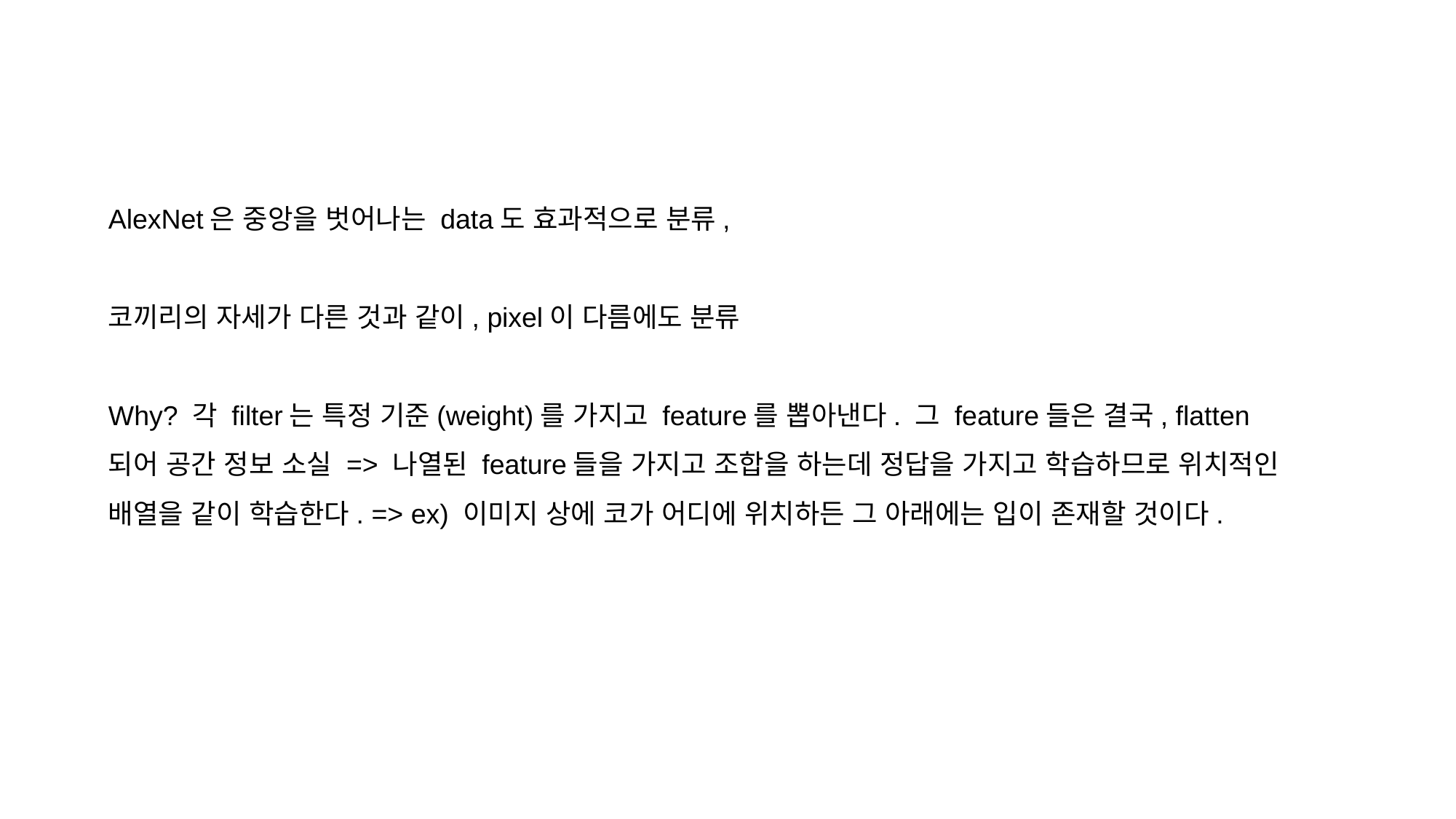

AlexNet은 중앙을 벗어나는 data도 효과적으로 분류,

코끼리의 자세가 다른 것과 같이, pixel이 다름에도 분류

Why? 각 filter는 특정 기준(weight)를 가지고 feature를 뽑아낸다. 그 feature들은 결국, flatten되어 공간 정보 소실 => 나열된 feature들을 가지고 조합을 하는데 정답을 가지고 학습하므로 위치적인 배열을 같이 학습한다. => ex) 이미지 상에 코가 어디에 위치하든 그 아래에는 입이 존재할 것이다.